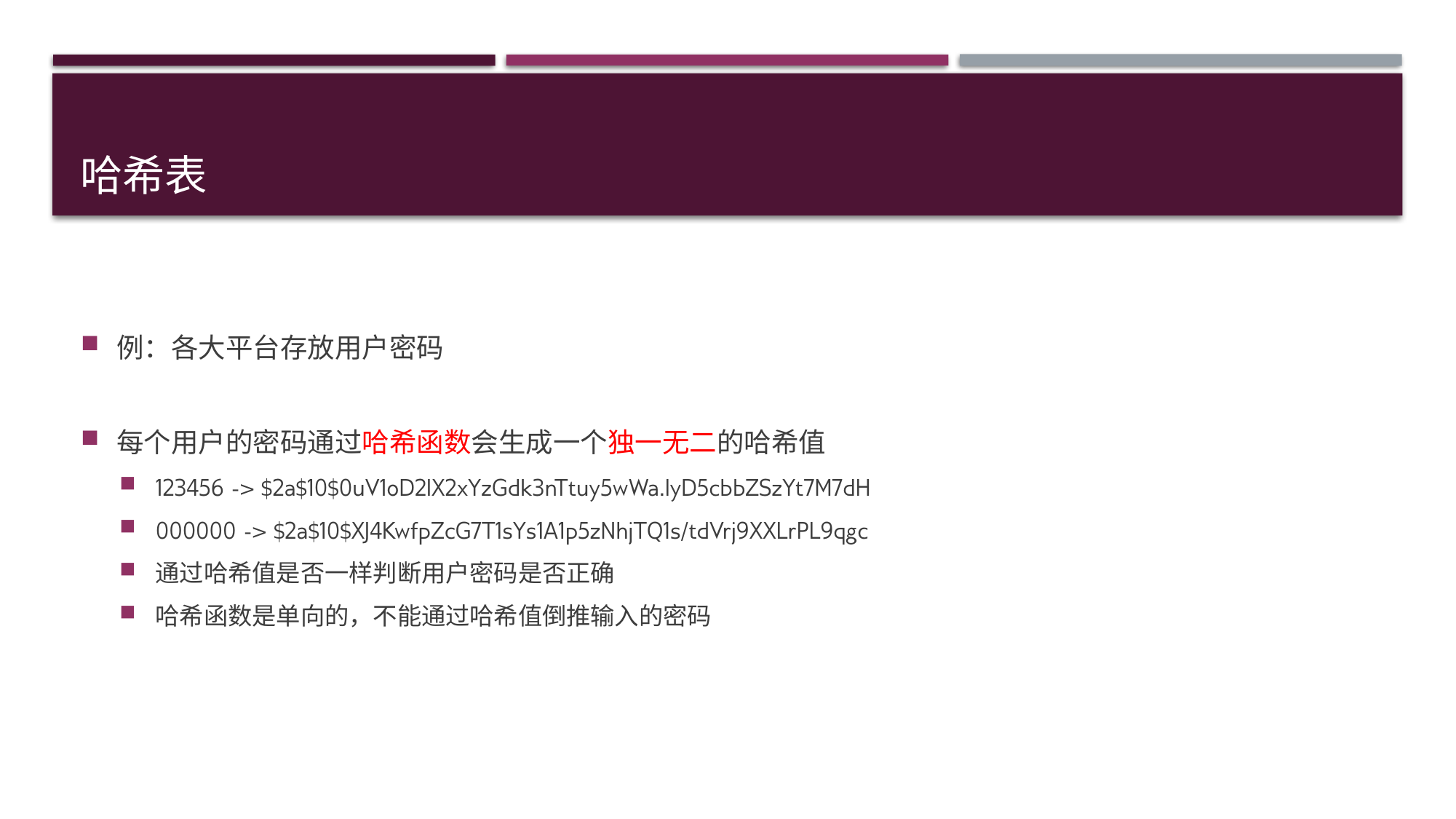

# 哈希表
例：各大平台存放用户密码

每个用户的密码通过哈希函数会生成一个独一无二的哈希值
123456 -> $2a$10$0uV1oD2lX2xYzGdk3nTtuy5wWa.IyD5cbbZSzYt7M7dH
000000 -> $2a$10$XJ4KwfpZcG7T1sYs1A1p5zNhjTQ1s/tdVrj9XXLrPL9qgc
通过哈希值是否一样判断用户密码是否正确
哈希函数是单向的，不能通过哈希值倒推输入的密码